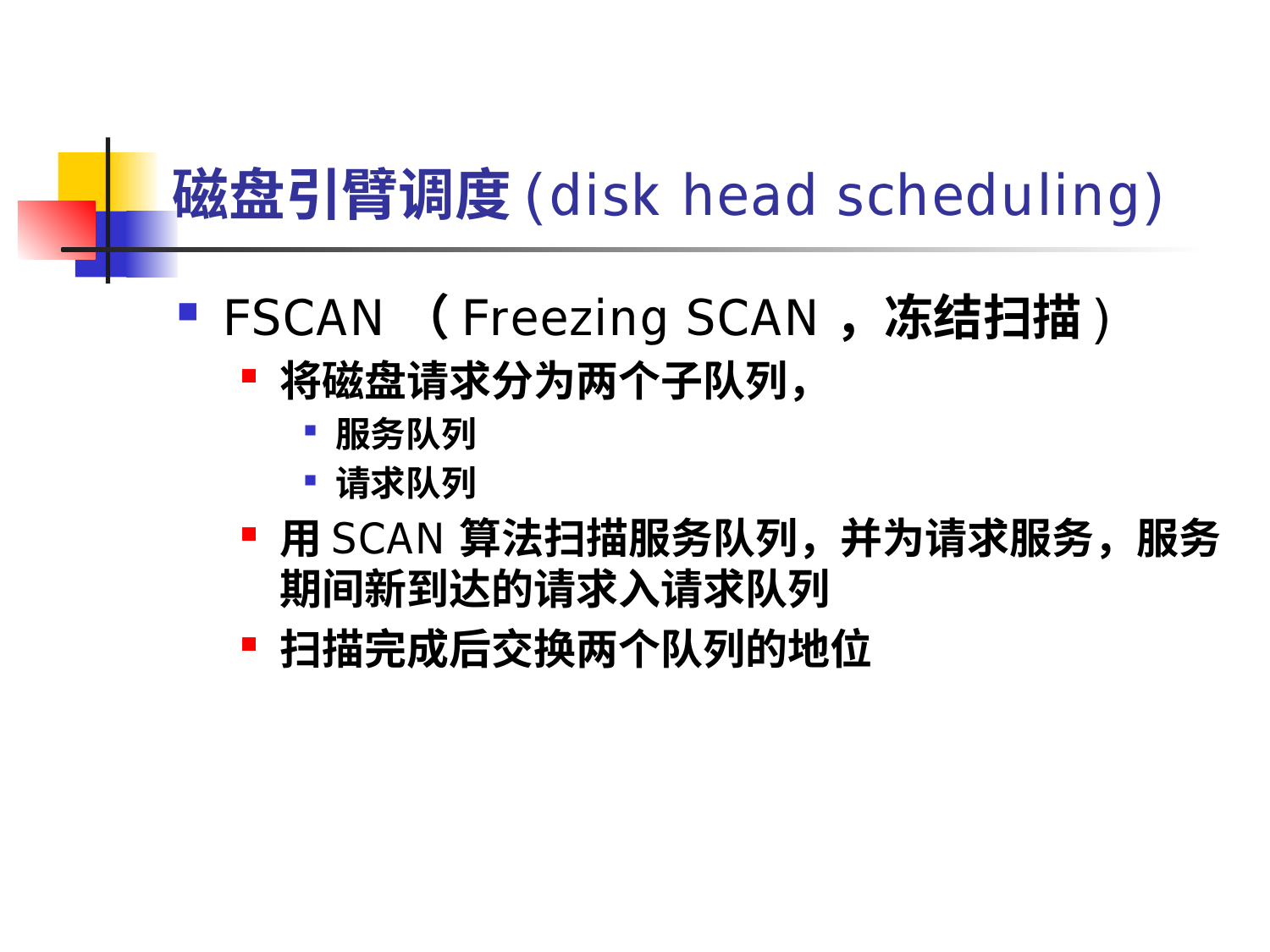

磁盘引臂调度(disk head scheduling)
FSCAN（Freezing SCAN，冻结扫描)
将磁盘请求分为两个子队列，
服务队列
请求队列
用SCAN算法扫描服务队列，并为请求服务，服务期间新到达的请求入请求队列
扫描完成后交换两个队列的地位